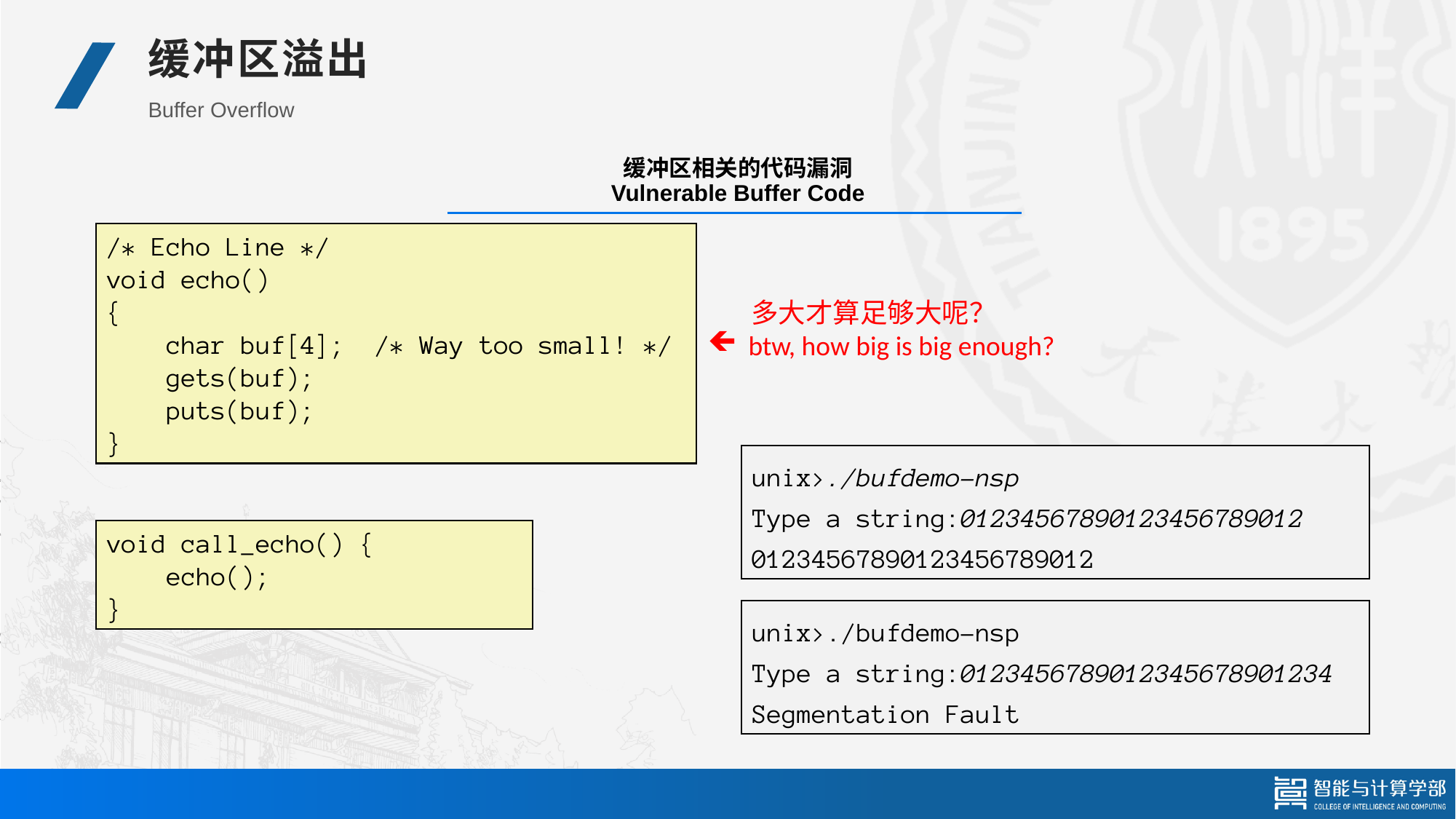

缓冲区溢出
Buffer Overflow
# 缓冲区相关的代码漏洞 Vulnerable Buffer Code
/* Echo Line */
void echo()
{
    char buf[4];  /* Way too small! */
    gets(buf);
    puts(buf);
}
      多大才算足够大呢？
btw, how big is big enough?
unix>./bufdemo-nsp
Type a string:01234567890123456789012
01234567890123456789012
void call_echo() {
    echo();
}
unix>./bufdemo-nsp
Type a string:0123456789012345678901234
Segmentation Fault